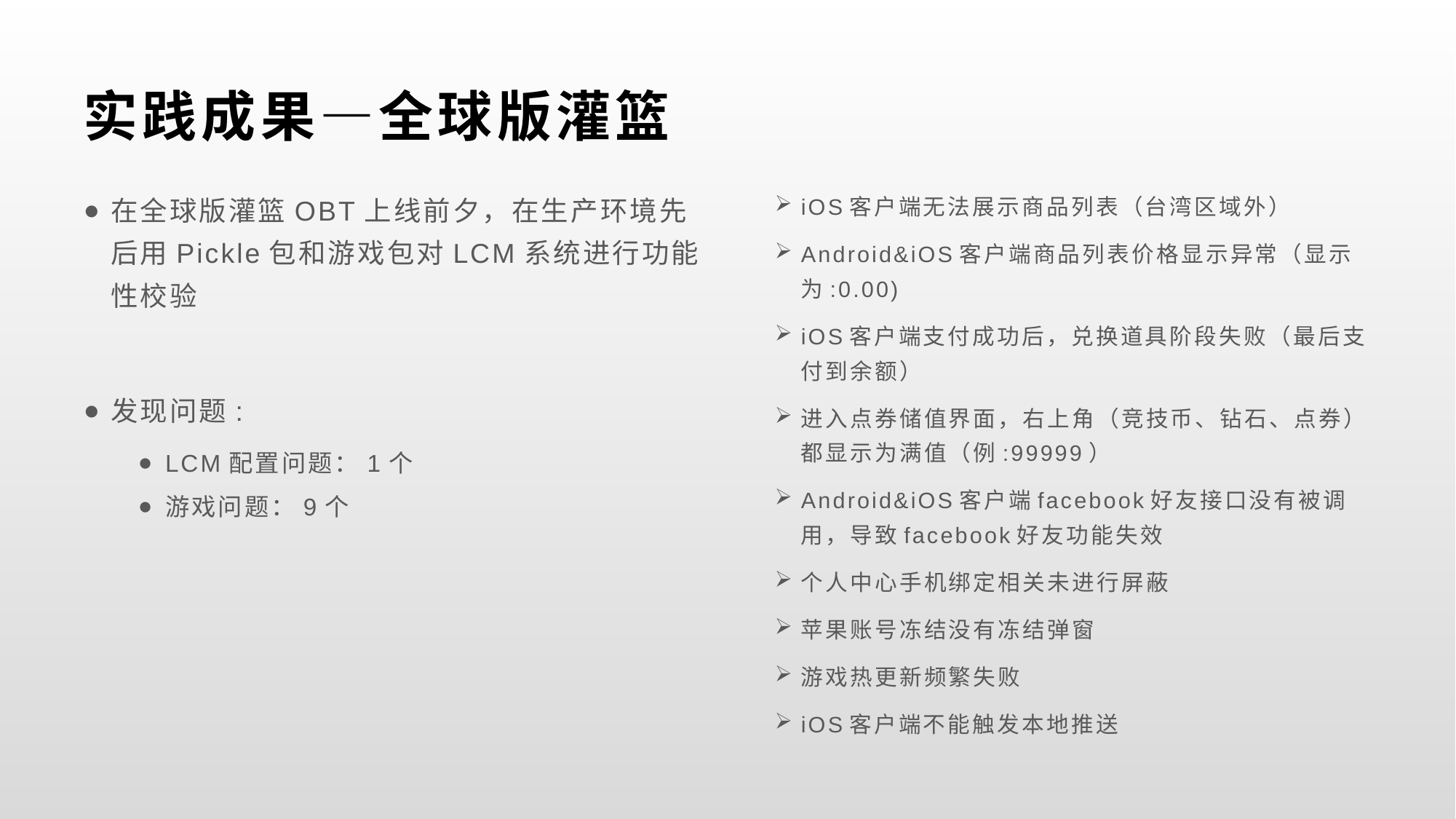

# 实践成果—全球版灌篮
在全球版灌篮OBT上线前夕，在生产环境先后用Pickle包和游戏包对LCM系统进行功能性校验

发现问题:
LCM配置问题：1个
游戏问题：9个

iOS客户端无法展示商品列表（台湾区域外）
Android&iOS客户端商品列表价格显示异常（显示为:0.00)
iOS客户端支付成功后，兑换道具阶段失败（最后支付到余额）
进入点券储值界面，右上角（竞技币、钻石、点券）都显示为满值（例:99999）
Android&iOS客户端facebook好友接口没有被调用，导致facebook好友功能失效
个人中心手机绑定相关未进行屏蔽
苹果账号冻结没有冻结弹窗
游戏热更新频繁失败
iOS客户端不能触发本地推送